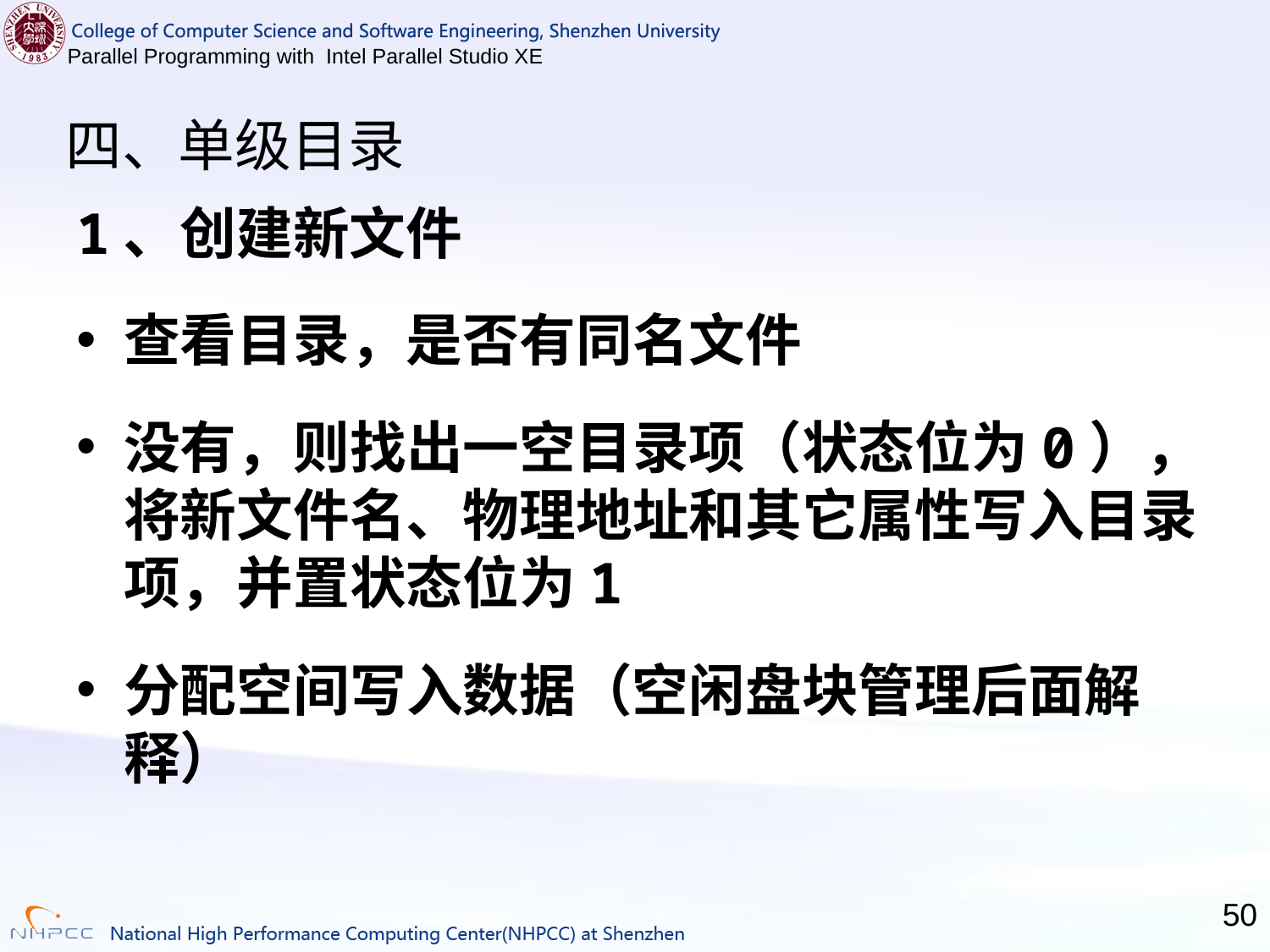

# 四、单级目录
1、创建新文件
查看目录，是否有同名文件
没有，则找出一空目录项（状态位为0），将新文件名、物理地址和其它属性写入目录项，并置状态位为1
分配空间写入数据（空闲盘块管理后面解释）
50